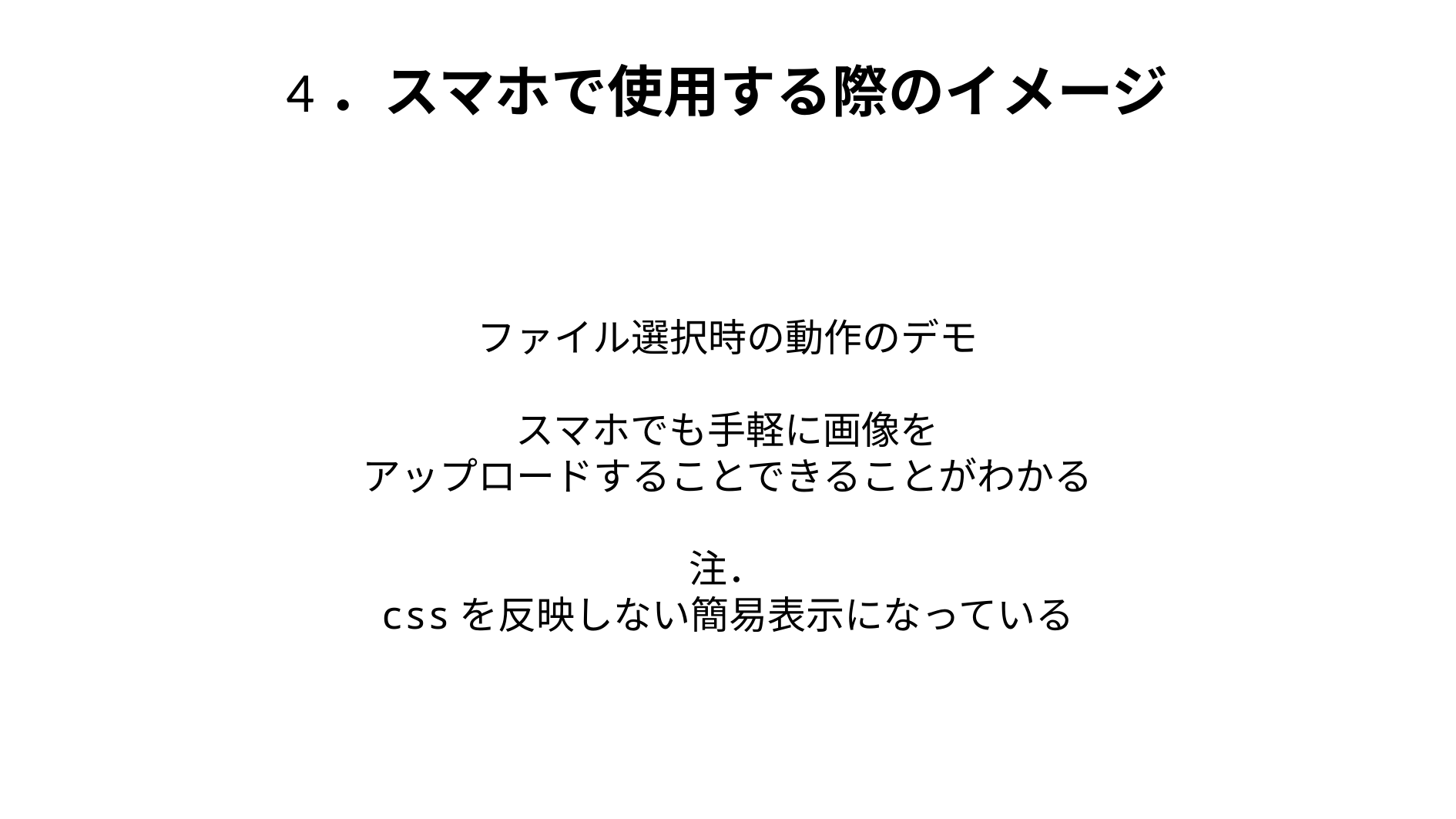

4．スマホで使用する際のイメージ
ファイル選択時の動作のデモ

スマホでも手軽に画像を
アップロードすることできることがわかる

注．
cssを反映しない簡易表示になっている